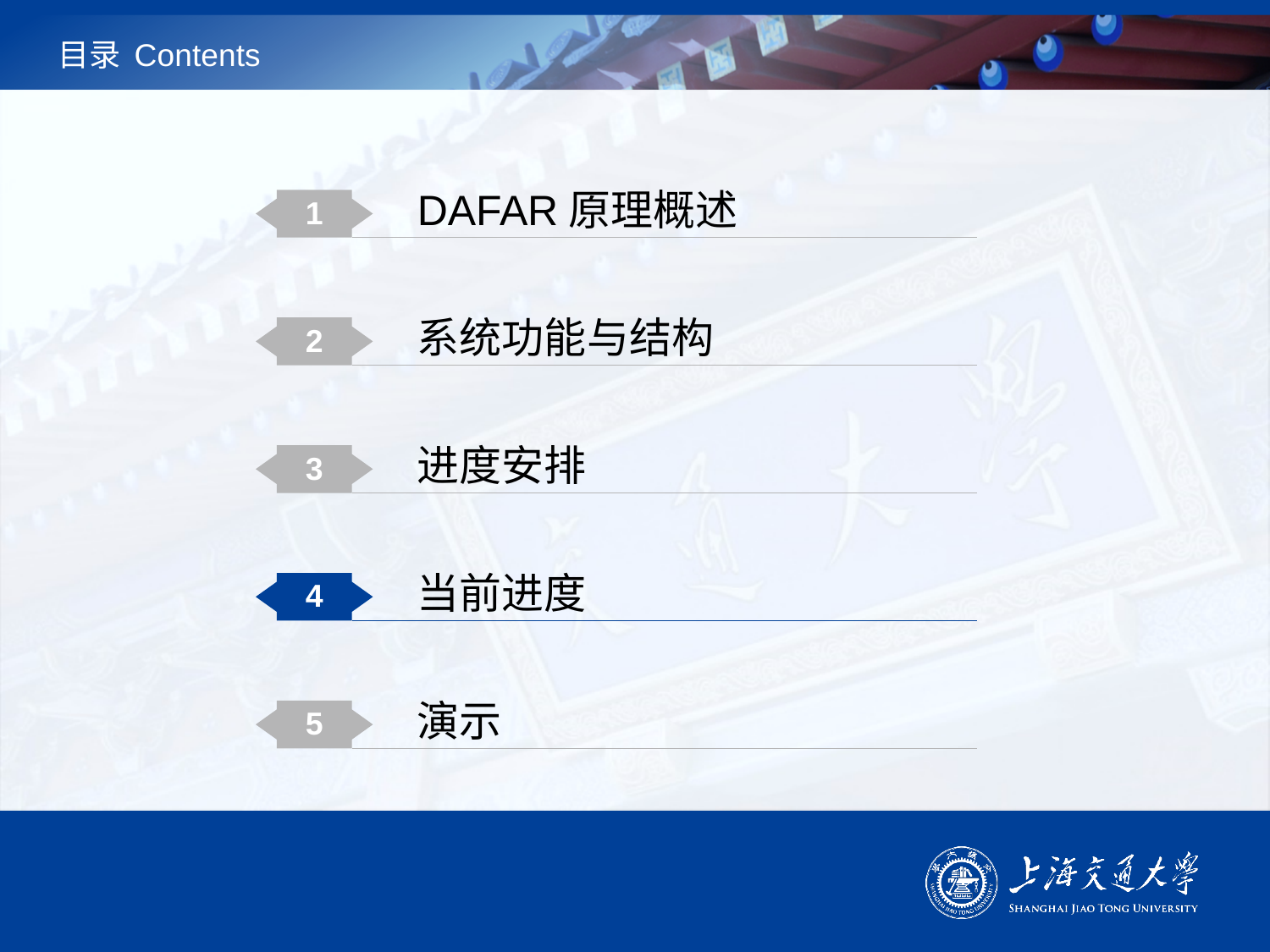

# 目录 Contents
DAFAR原理概述
1

系统功能与结构
2

进度安排
3

当前进度
4

演示
5